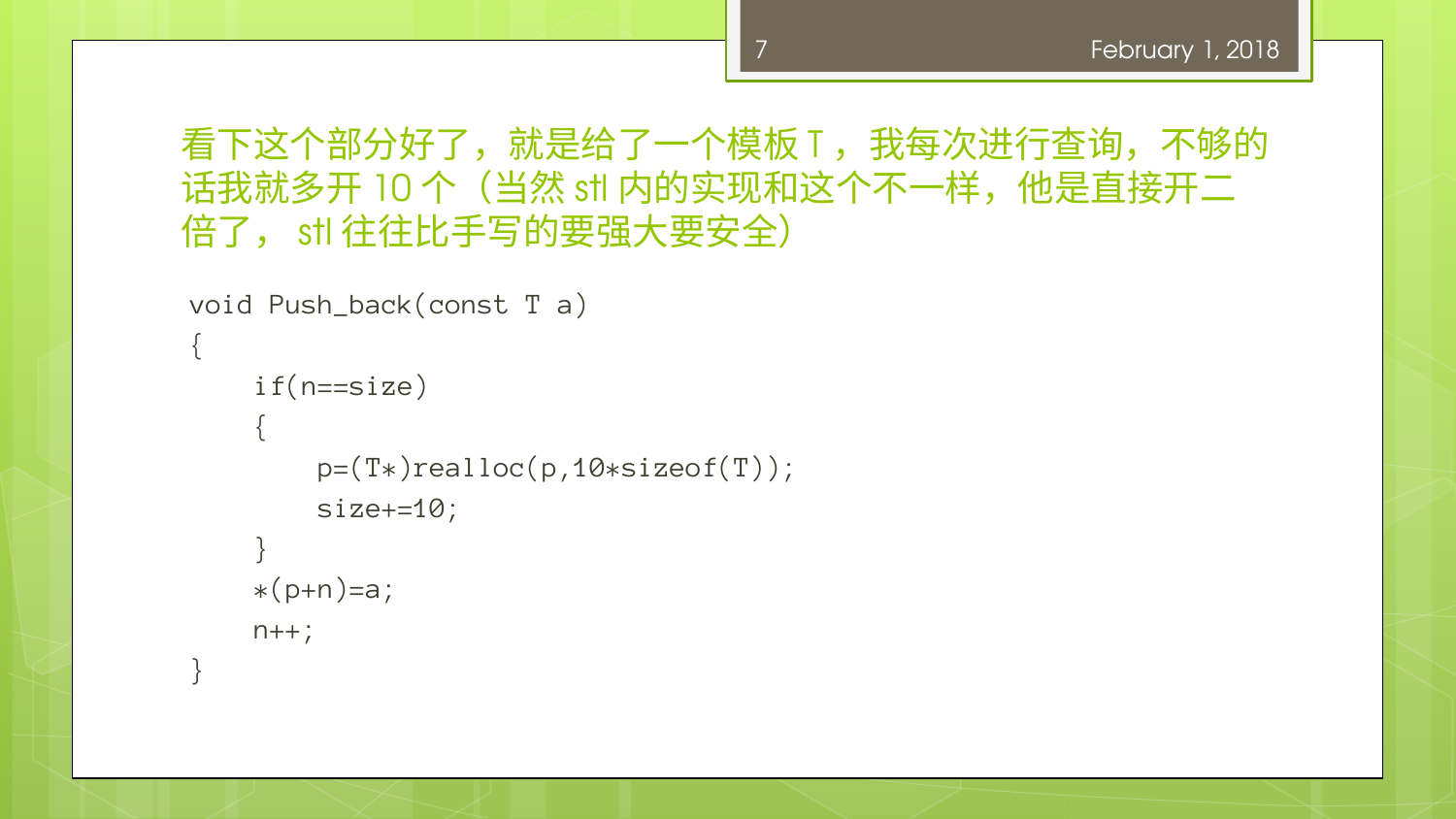

7
February 1, 2018
# 看下这个部分好了，就是给了一个模板T，我每次进行查询，不够的话我就多开10个（当然stl内的实现和这个不一样，他是直接开二倍了，stl往往比手写的要强大要安全）
void Push_back(const T a)
{
    if(n==size)
    {
        p=(T*)realloc(p,10*sizeof(T));
        size+=10;
    }
    *(p+n)=a;
    n++;
}